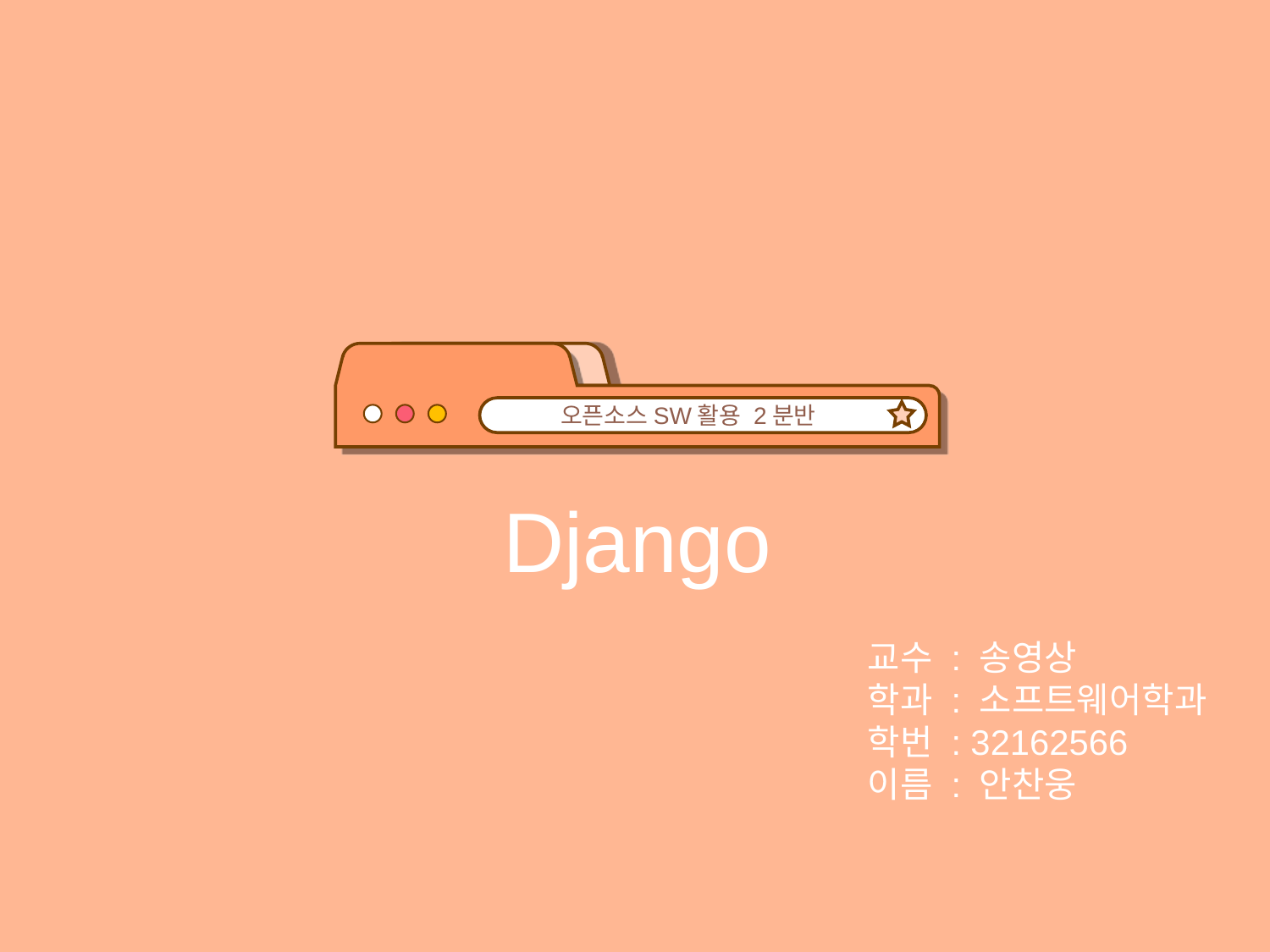

오픈소스SW활용 2분반

Django

교수 : 송영상
학과 : 소프트웨어학과
학번 : 32162566
이름 : 안찬웅